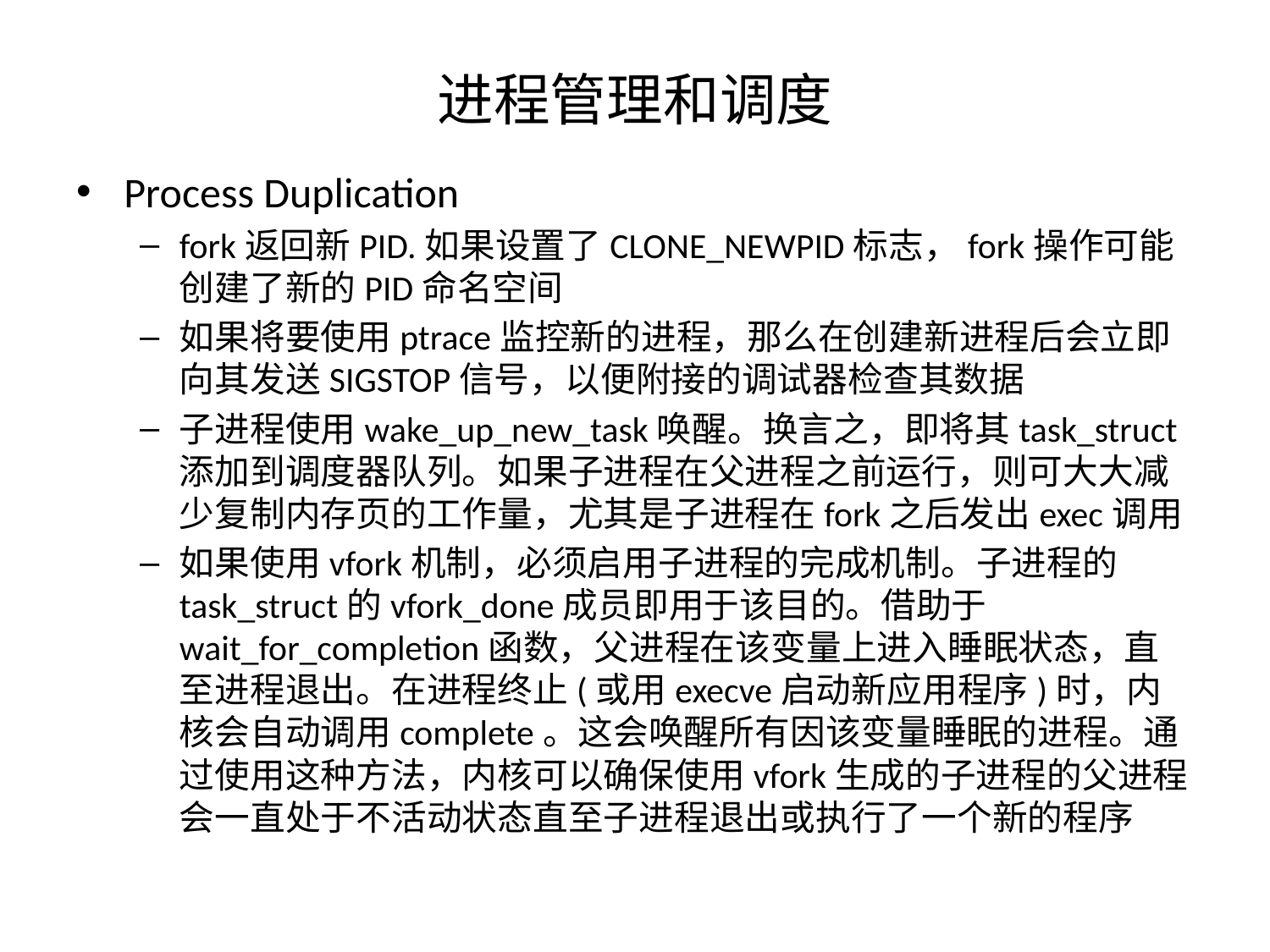

# 进程管理和调度
Process Duplication
fork返回新PID.如果设置了CLONE_NEWPID标志，fork操作可能创建了新的PID命名空间
如果将要使用ptrace监控新的进程，那么在创建新进程后会立即向其发送SIGSTOP信号，以便附接的调试器检查其数据
子进程使用wake_up_new_task唤醒。换言之，即将其task_struct添加到调度器队列。如果子进程在父进程之前运行，则可大大减少复制内存页的工作量，尤其是子进程在fork之后发出exec调用
如果使用vfork机制，必须启用子进程的完成机制。子进程的task_struct的vfork_done成员即用于该目的。借助于wait_for_completion函数，父进程在该变量上进入睡眠状态，直至进程退出。在进程终止(或用execve启动新应用程序)时，内核会自动调用complete。这会唤醒所有因该变量睡眠的进程。通过使用这种方法，内核可以确保使用vfork生成的子进程的父进程会一直处于不活动状态直至子进程退出或执行了一个新的程序